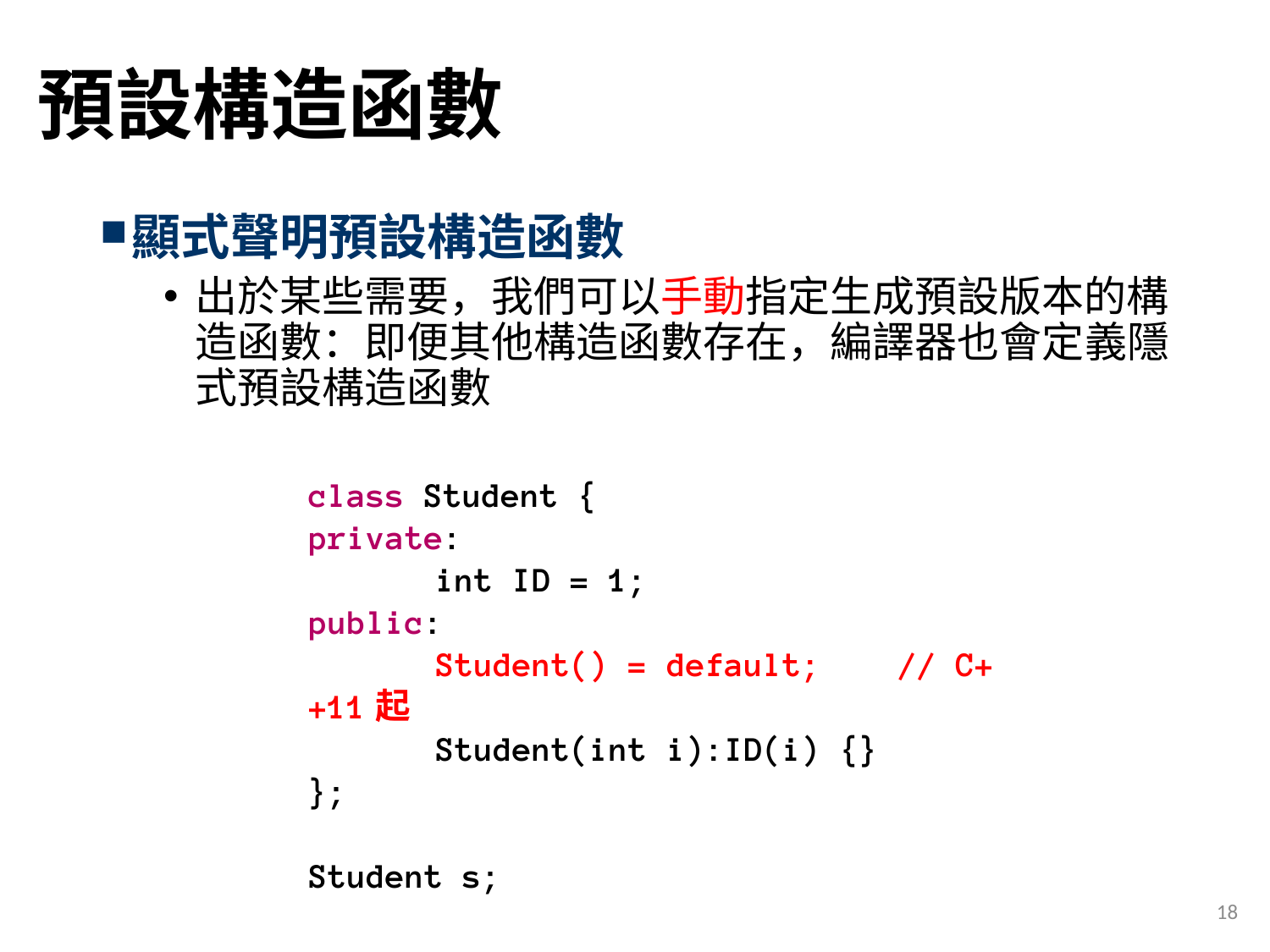

# 預設構造函數
顯式聲明預設構造函數
出於某些需要，我們可以手動指定生成預設版本的構造函數：即便其他構造函數存在，編譯器也會定義隱式預設構造函數
class Student {
private:
	int ID = 1;
public:
	Student() = default;    // C++11起
	Student(int i):ID(i) {}
};

Student s;
18